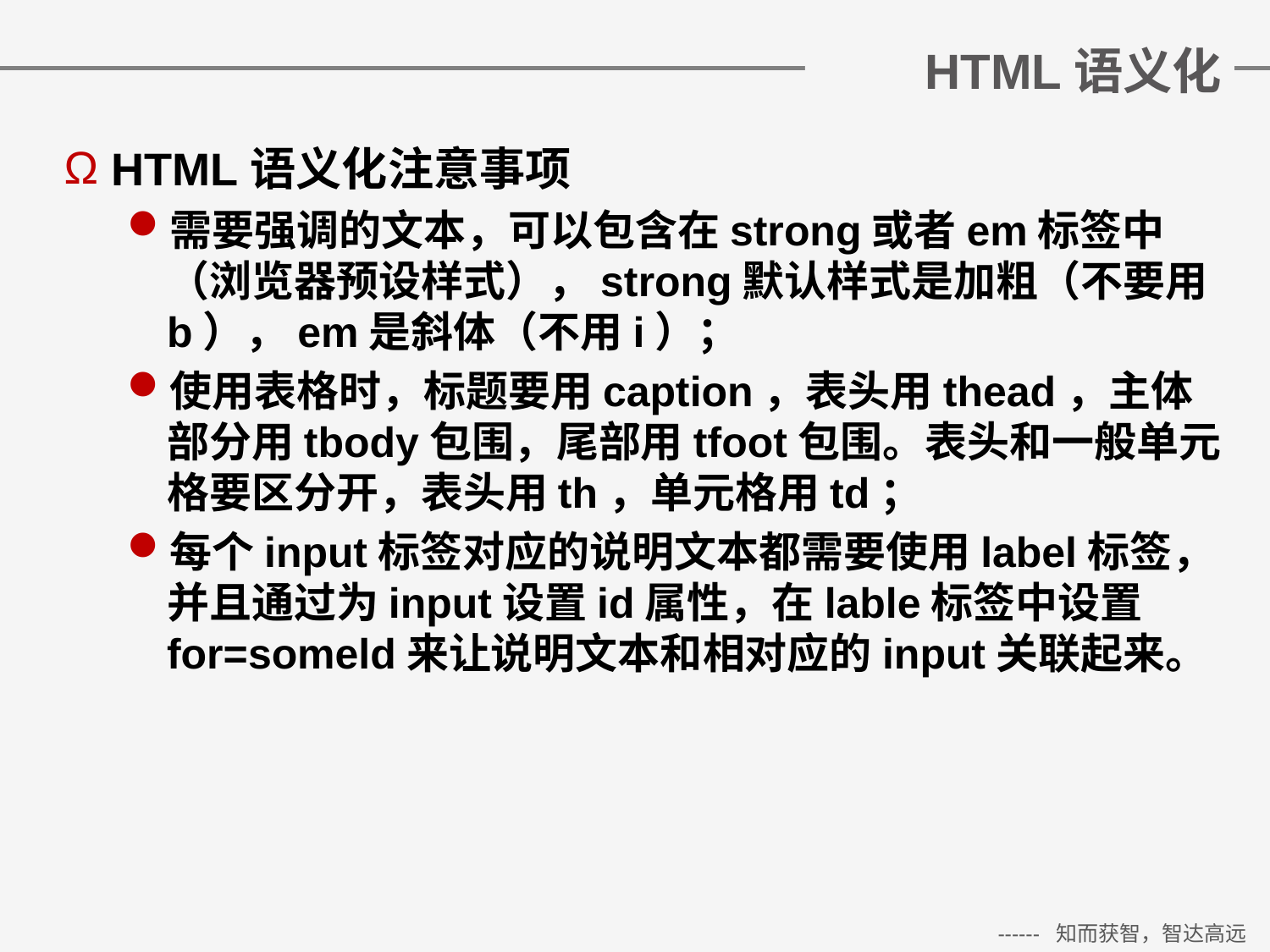

# HTML语义化
HTML语义化注意事项
需要强调的文本，可以包含在strong或者em标签中（浏览器预设样式），strong默认样式是加粗（不要用b），em是斜体（不用i）；
使用表格时，标题要用caption，表头用thead，主体部分用tbody包围，尾部用tfoot包围。表头和一般单元格要区分开，表头用th，单元格用td；
每个input标签对应的说明文本都需要使用label标签，并且通过为input设置id属性，在lable标签中设置for=someld来让说明文本和相对应的input关联起来。